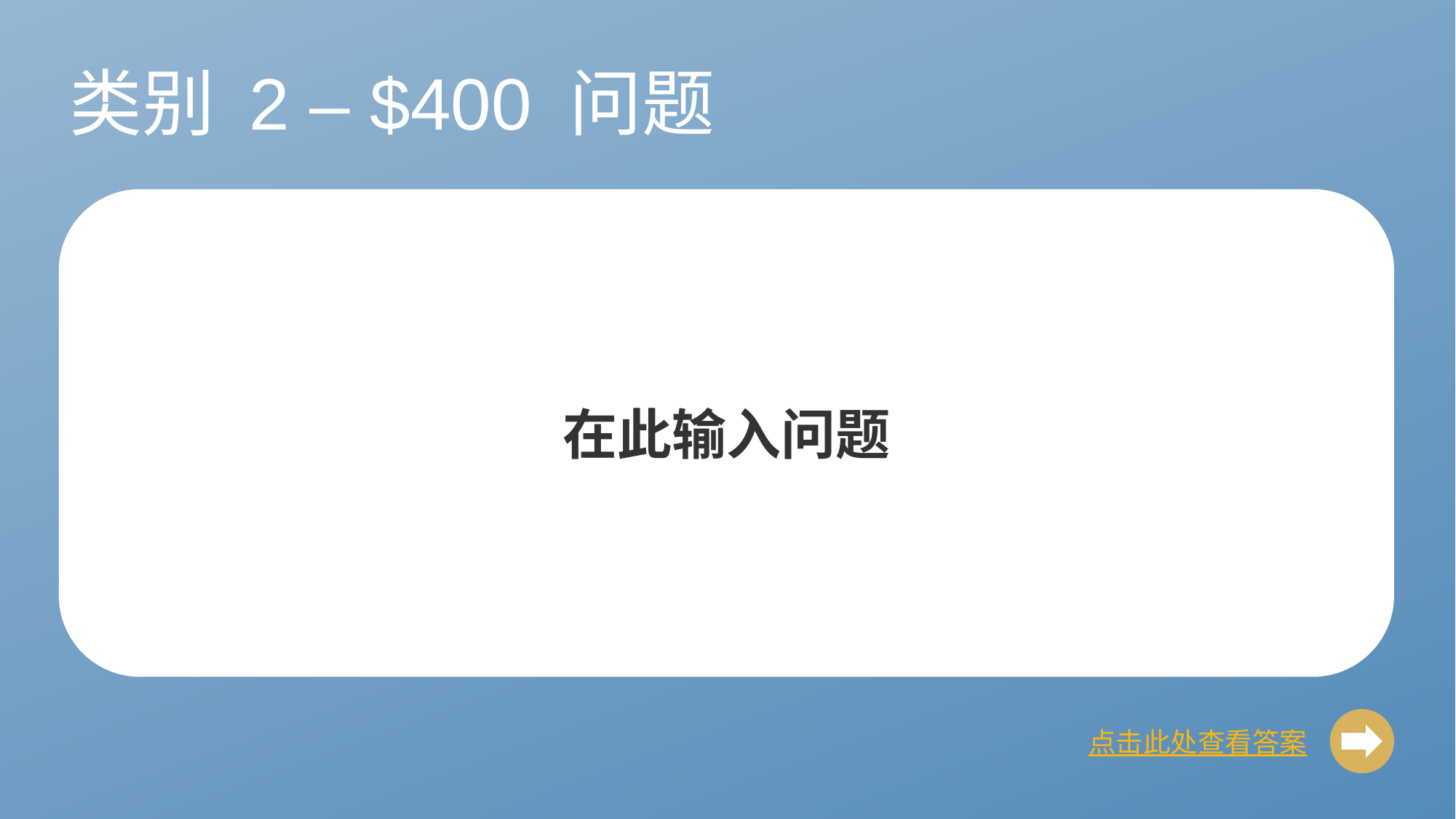

# 类别 2 – $400 问题
在此输入问题

点击此处查看答案